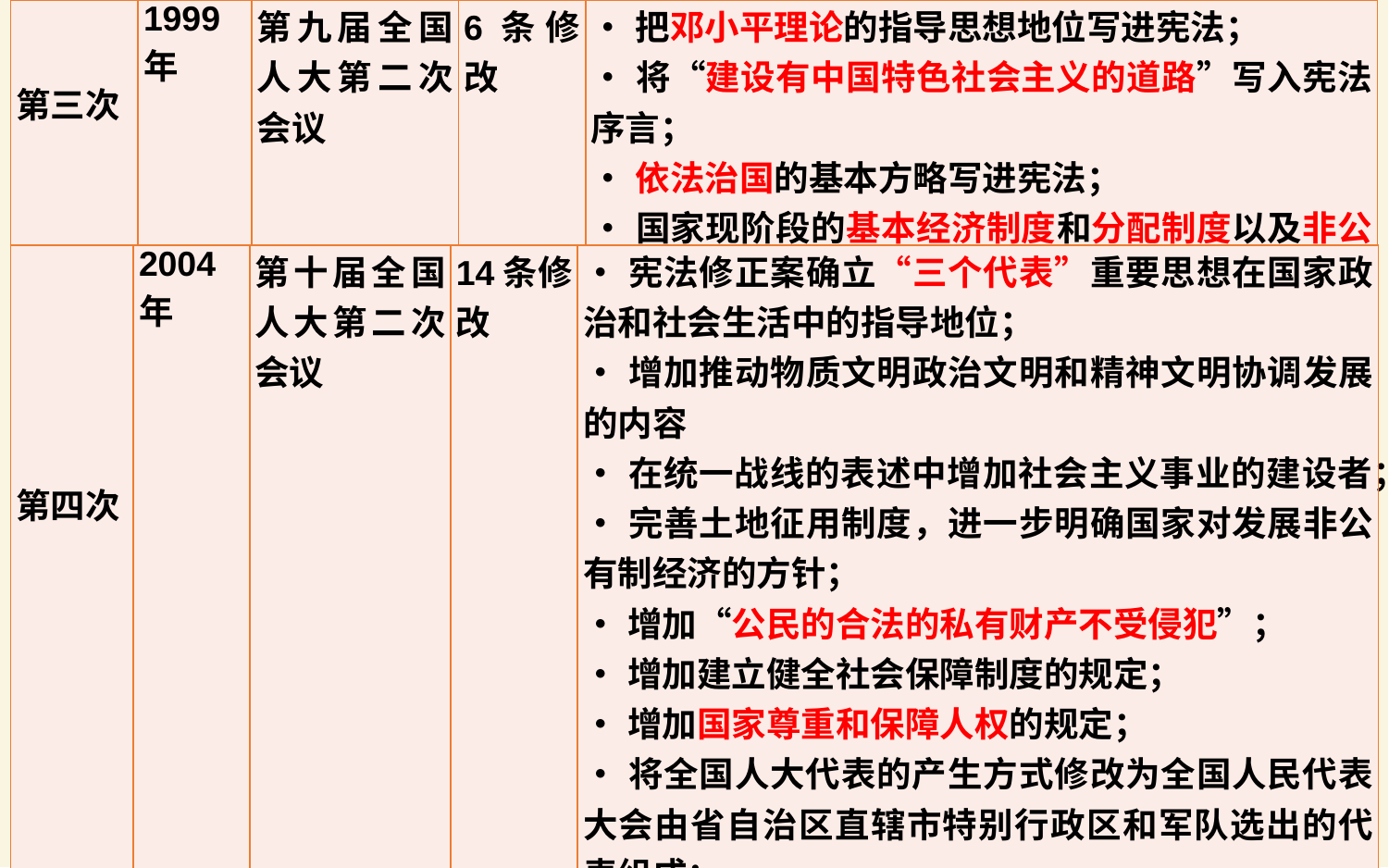

| 第三次 | 1999年 | 第九届全国人大第二次会议 | 6条修改 | •把邓小平理论的指导思想地位写进宪法； •将“建设有中国特色社会主义的道路”写入宪法序言； •依法治国的基本方略写进宪法； •国家现阶段的基本经济制度和分配制度以及非公有制经济的重要作用等写进了宪法。 |
| --- | --- | --- | --- | --- |
| 第四次 | 2004年 | 第十届全国人大第二次会议 | 14条修改 | •宪法修正案确立“三个代表”重要思想在国家政治和社会生活中的指导地位； •增加推动物质文明政治文明和精神文明协调发展的内容 •在统一战线的表述中增加社会主义事业的建设者； •完善土地征用制度，进一步明确国家对发展非公有制经济的方针； •增加“公民的合法的私有财产不受侵犯”； •增加建立健全社会保障制度的规定； •增加国家尊重和保障人权的规定； •将全国人大代表的产生方式修改为全国人民代表大会由省自治区直辖市特别行政区和军队选出的代表组成； •作出关于紧急状态的规定； •增加中华人民共和国国歌是《义勇军进行曲》等 |
| --- | --- | --- | --- | --- |